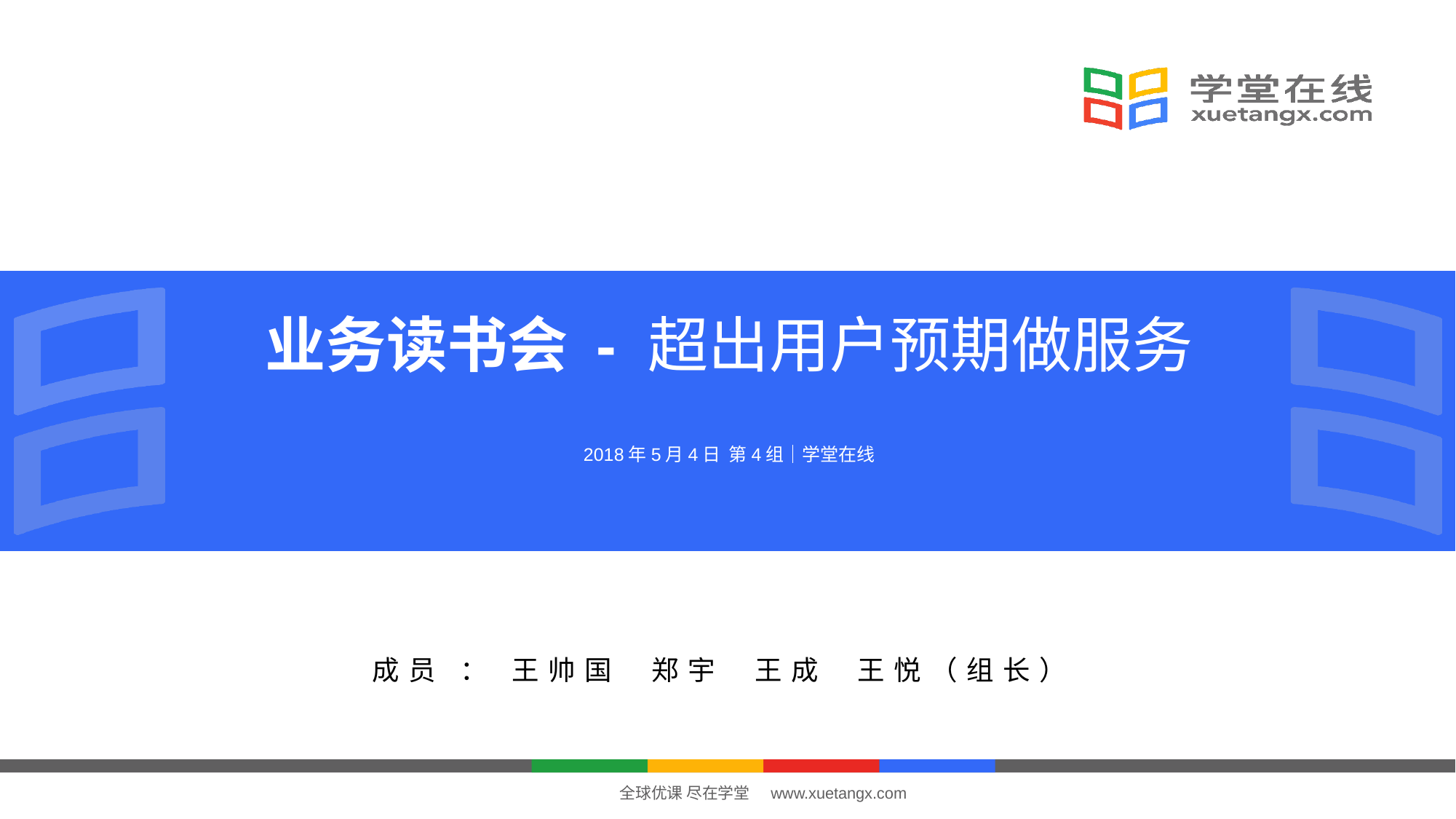

业务读书会 - 超出用户预期做服务
2018年5月4日  第4组｜学堂在线
成员 ： 王帅国  郑宇  王成  王悦（组长）